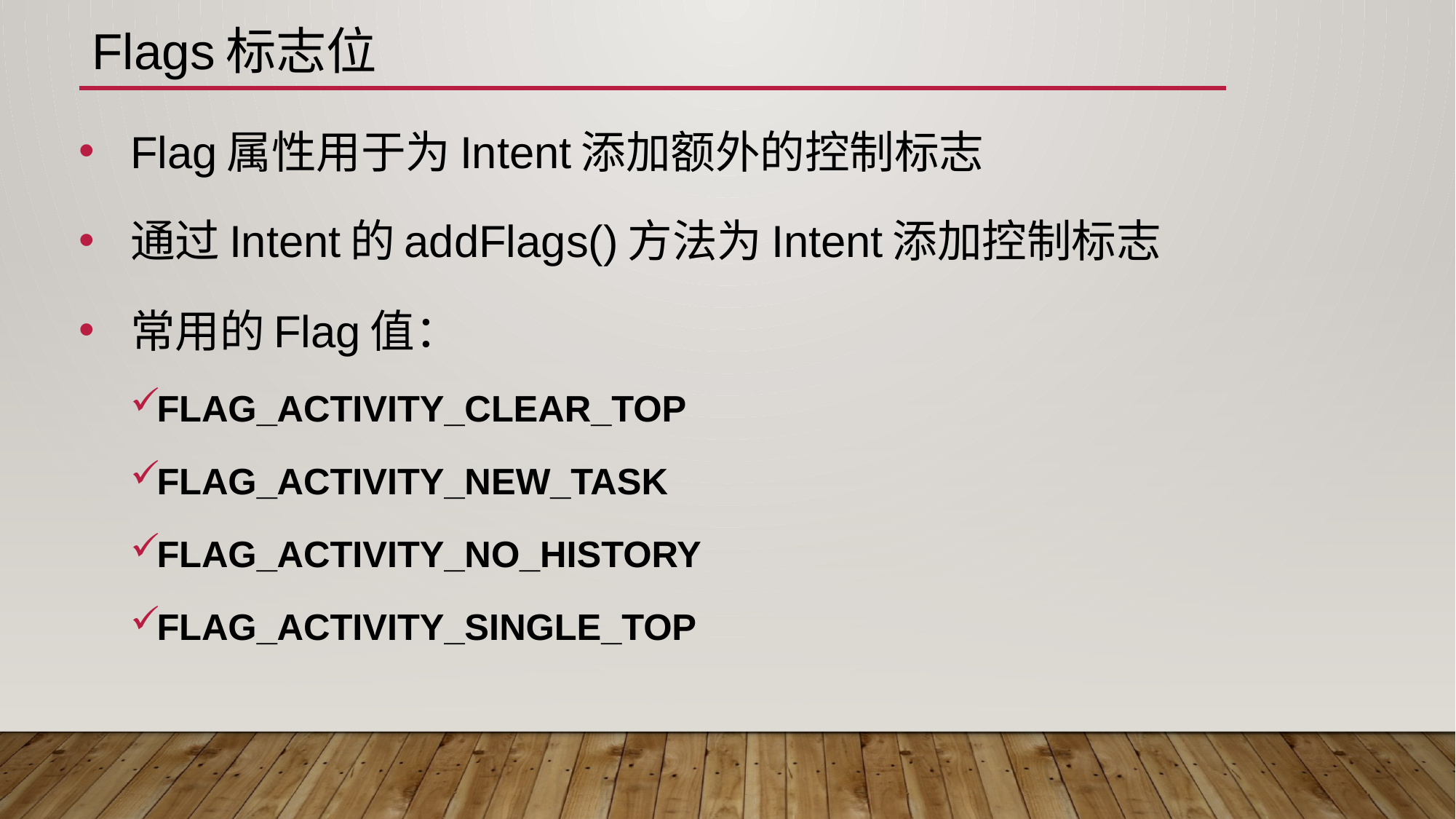

# Flags标志位
Flag属性用于为Intent添加额外的控制标志
通过Intent的addFlags()方法为Intent添加控制标志
常用的Flag值：
FLAG_ACTIVITY_CLEAR_TOP
FLAG_ACTIVITY_NEW_TASK
FLAG_ACTIVITY_NO_HISTORY
FLAG_ACTIVITY_SINGLE_TOP